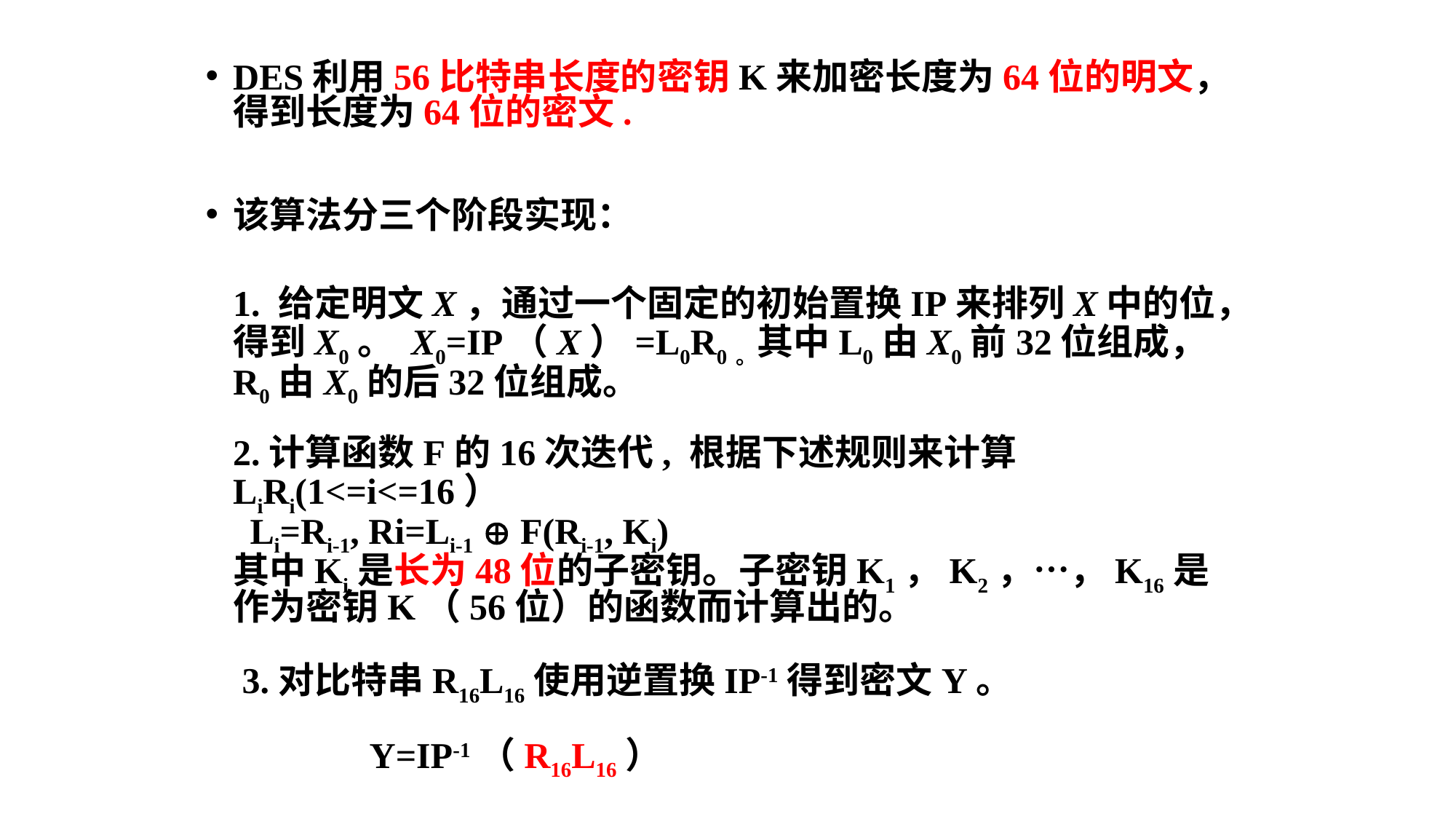

DES利用56比特串长度的密钥K来加密长度为64位的明文，得到长度为64位的密文.

该算法分三个阶段实现：
1. 给定明文X，通过一个固定的初始置换IP来排列X中的位，得到X0。 X0=IP（X）=L0R0。其中L0由X0前32位组成，R0由X0的后32位组成。
2.计算函数F的16次迭代, 根据下述规则来计算LiRi(1<=i<=16）
 Li=Ri-1, Ri=Li-1 ⊕ F(Ri-1, Ki)
其中Ki是长为48位的子密钥。子密钥K1，K2，…，K16是作为密钥K（56位）的函数而计算出的。
 3.对比特串R16L16使用逆置换IP-1得到密文Y。
                  Y=IP-1（R16L16）

15